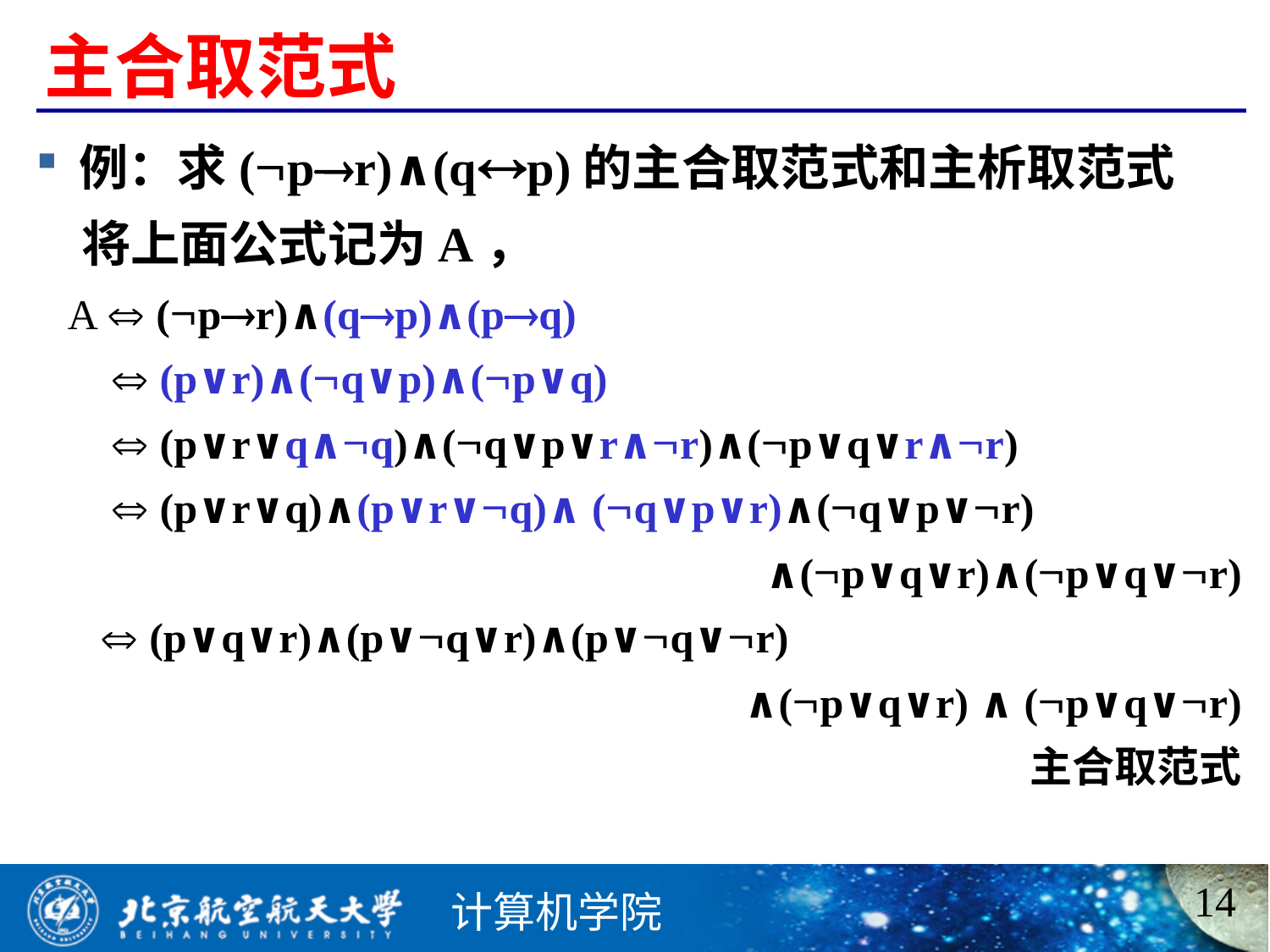

# 主合取范式
例：求(¬p→r)∧(q↔p)的主合取范式和主析取范式
   将上面公式记为A，
   A ⇔ (¬p→r)∧(q→p)∧(p→q)
       ⇔ (p∨r)∧(¬q∨p)∧(¬p∨q)
       ⇔ (p∨r∨q∧¬q)∧(¬q∨p∨r∧¬r)∧(¬p∨q∨r∧¬r)
       ⇔ (p∨r∨q)∧(p∨r∨¬q)∧ (¬q∨p∨r)∧(¬q∨p∨¬r)
          ∧(¬p∨q∨r)∧(¬p∨q∨¬r)
      ⇔ (p∨q∨r)∧(p∨¬q∨r)∧(p∨¬q∨¬r)
∧(¬p∨q∨r) ∧ (¬p∨q∨¬r)
主合取范式